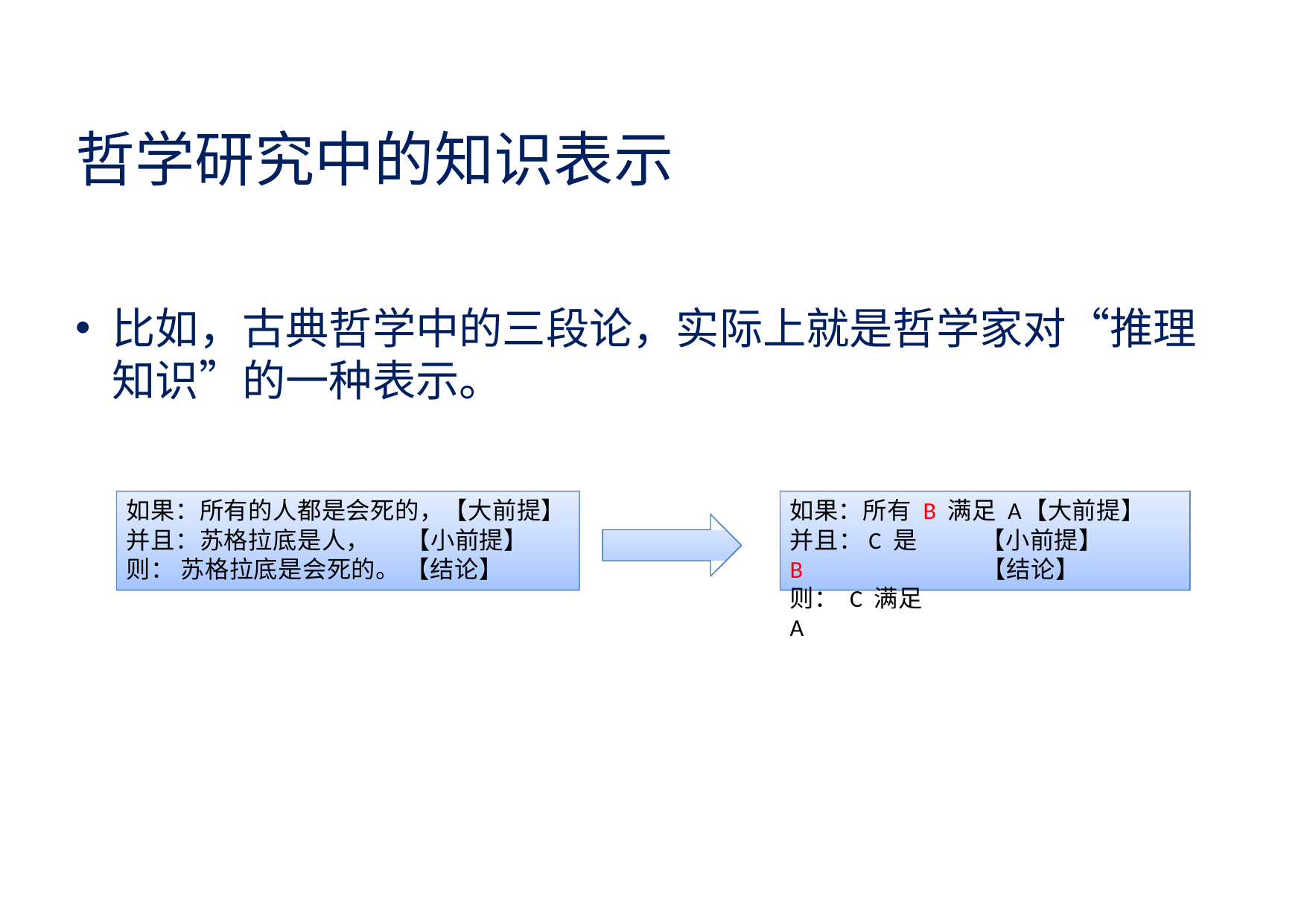

# 哲学研究中的知识表示
比如，古典哲学中的三段论，实际上就是哲学家对“推理 知识”的一种表示。

如果：所有的人都是会死的，【大前提】 并且：苏格拉底是人，	【小前提】
则： 苏格拉底是会死的。 【结论】
如果：所有B 满足A	【大前提】

并且：C 是B
则： C 满足A
【小前提】
【结论】
7